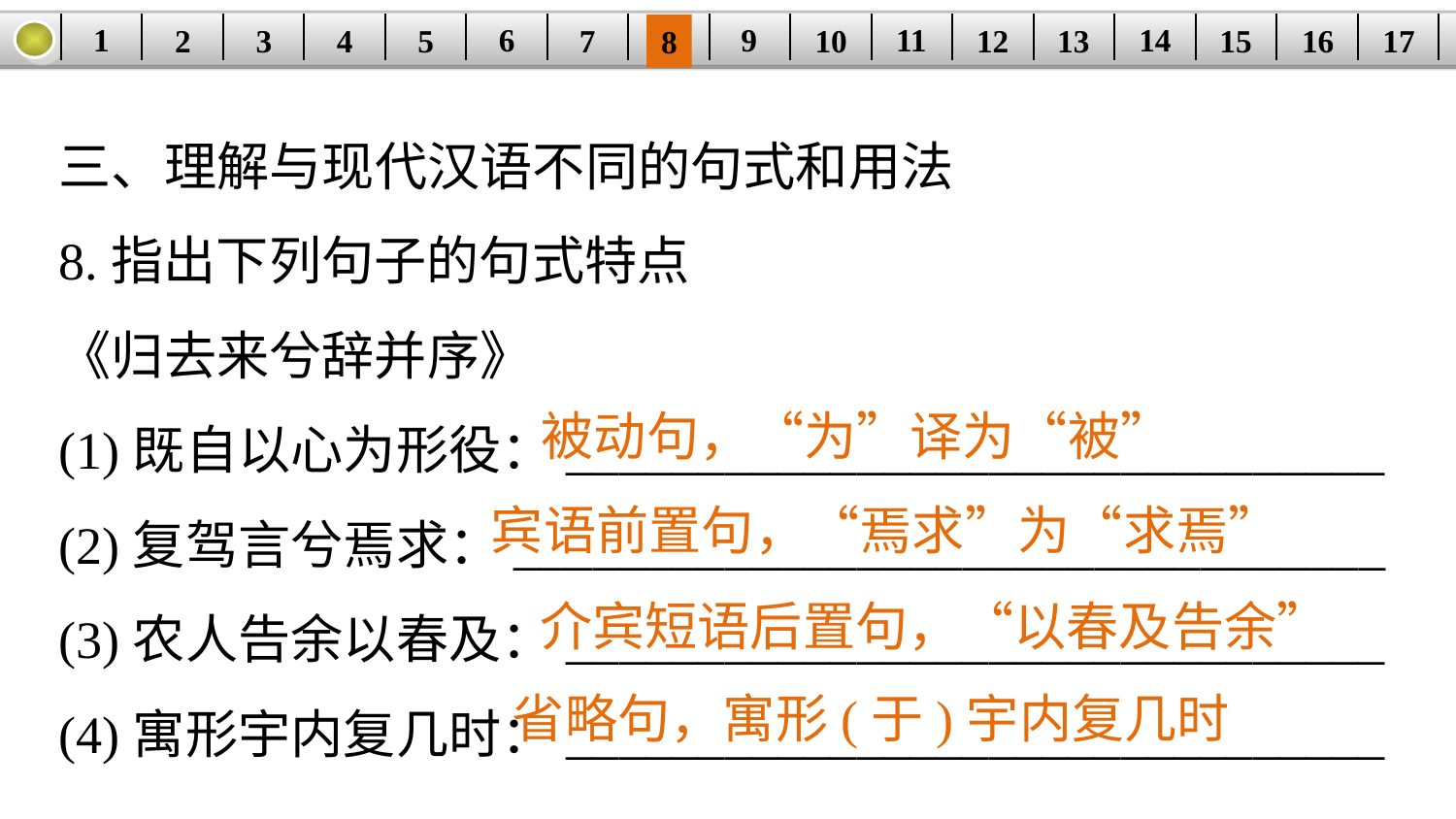

14
1
11
9
6
3
15
12
5
2
16
13
10
|  |  |  |  |  |  |  |  |  |  |  |  |  |  |  |  |  |
| --- | --- | --- | --- | --- | --- | --- | --- | --- | --- | --- | --- | --- | --- | --- | --- | --- |
7
4
17
8

三、理解与现代汉语不同的句式和用法
8.指出下列句子的句式特点
《归去来兮辞并序》
(1)既自以心为形役：_______________________________
(2)复驾言兮焉求：_________________________________
(3)农人告余以春及：_______________________________
(4)寓形宇内复几时：_______________________________
被动句，“为”译为“被”
宾语前置句，“焉求”为“求焉”
介宾短语后置句，“以春及告余”
省略句，寓形(于)宇内复几时